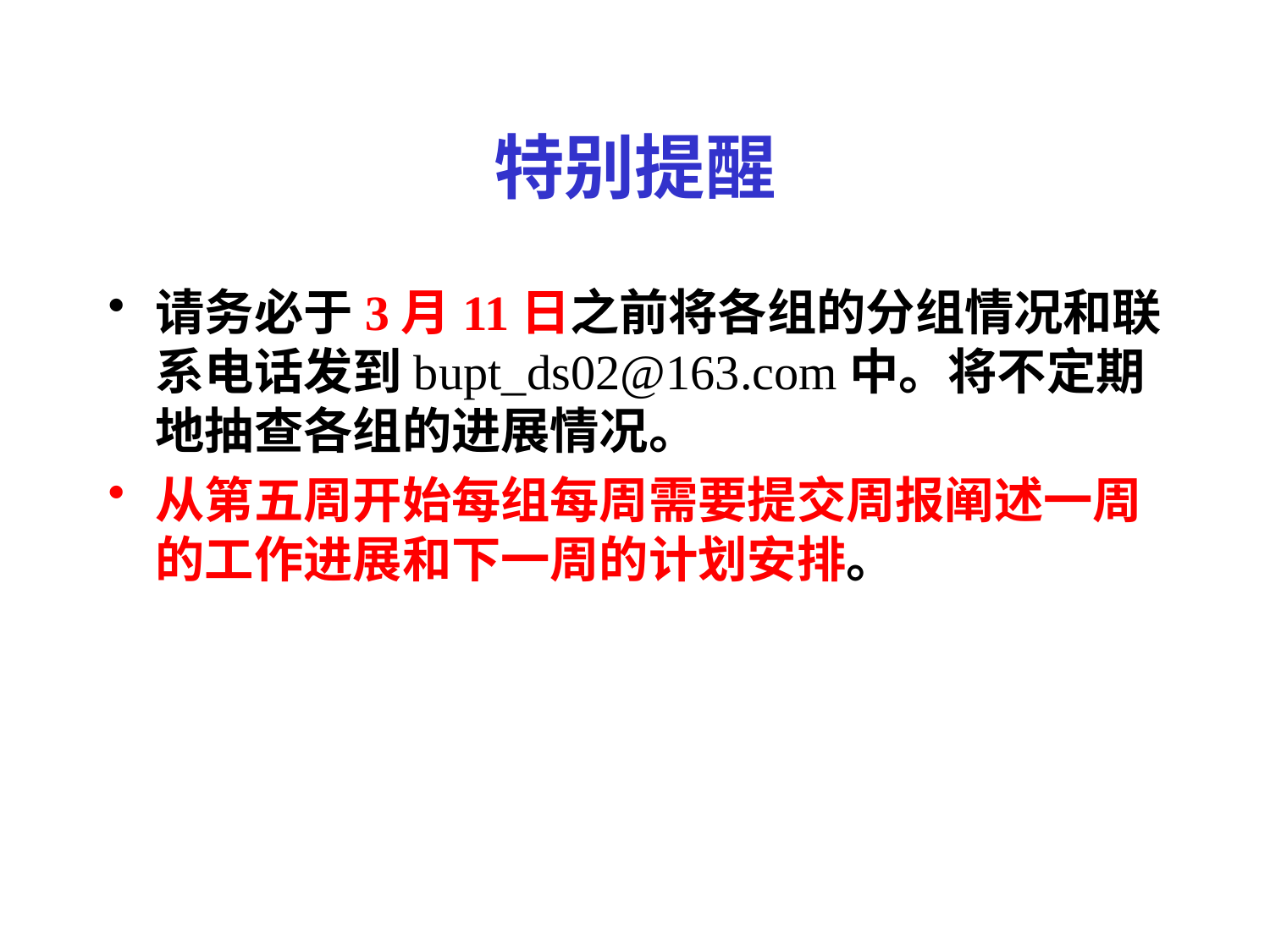

# 特别提醒
请务必于3月11日之前将各组的分组情况和联系电话发到bupt_ds02@163.com中。将不定期地抽查各组的进展情况。
从第五周开始每组每周需要提交周报阐述一周的工作进展和下一周的计划安排。